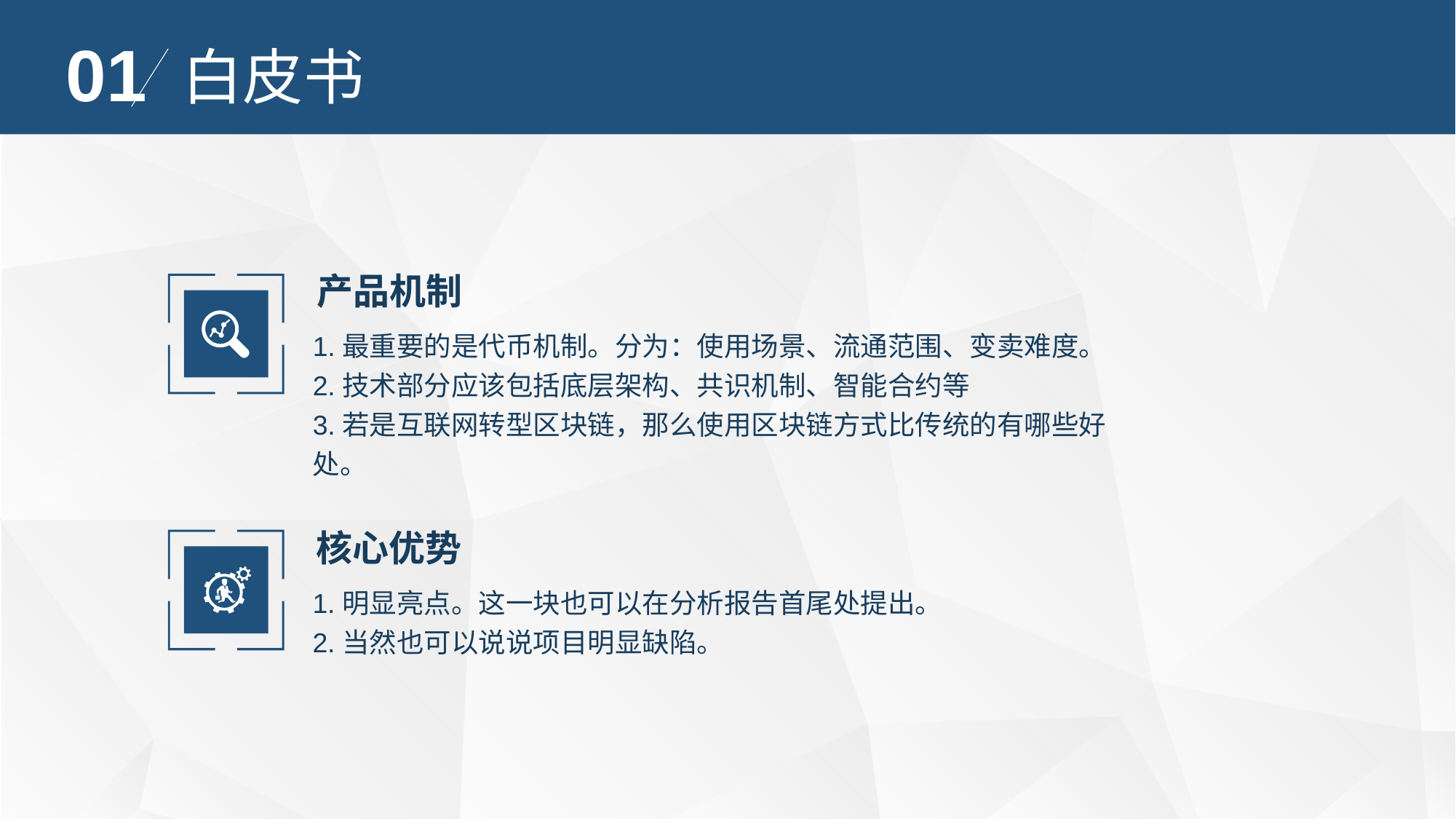

01
白皮书
产品机制

1.最重要的是代币机制。分为：使用场景、流通范围、变卖难度。
2.技术部分应该包括底层架构、共识机制、智能合约等
3.若是互联网转型区块链，那么使用区块链方式比传统的有哪些好处。
核心优势

1.明显亮点。这一块也可以在分析报告首尾处提出。
2.当然也可以说说项目明显缺陷。